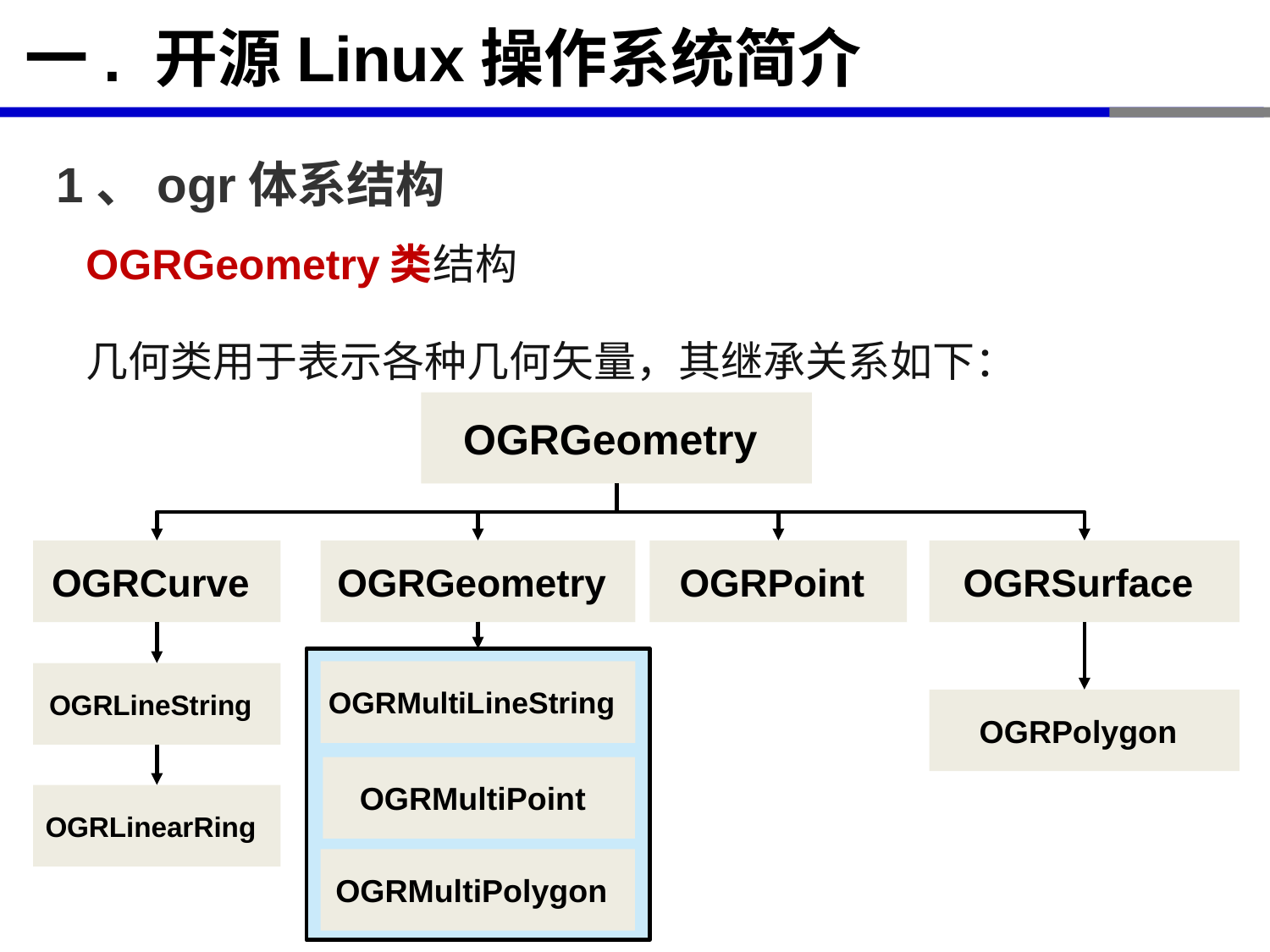

# 一. 开源Linux操作系统简介
1、ogr体系结构
OGRGeometry类结构
几何类用于表示各种几何矢量，其继承关系如下：
OGRGeometry
OGRPoint
OGRSurface
OGRCurve
OGRGeometry

OGRMultiLineString
OGRLineString
OGRPolygon
OGRMultiPoint
OGRLinearRing
OGRMultiPolygon